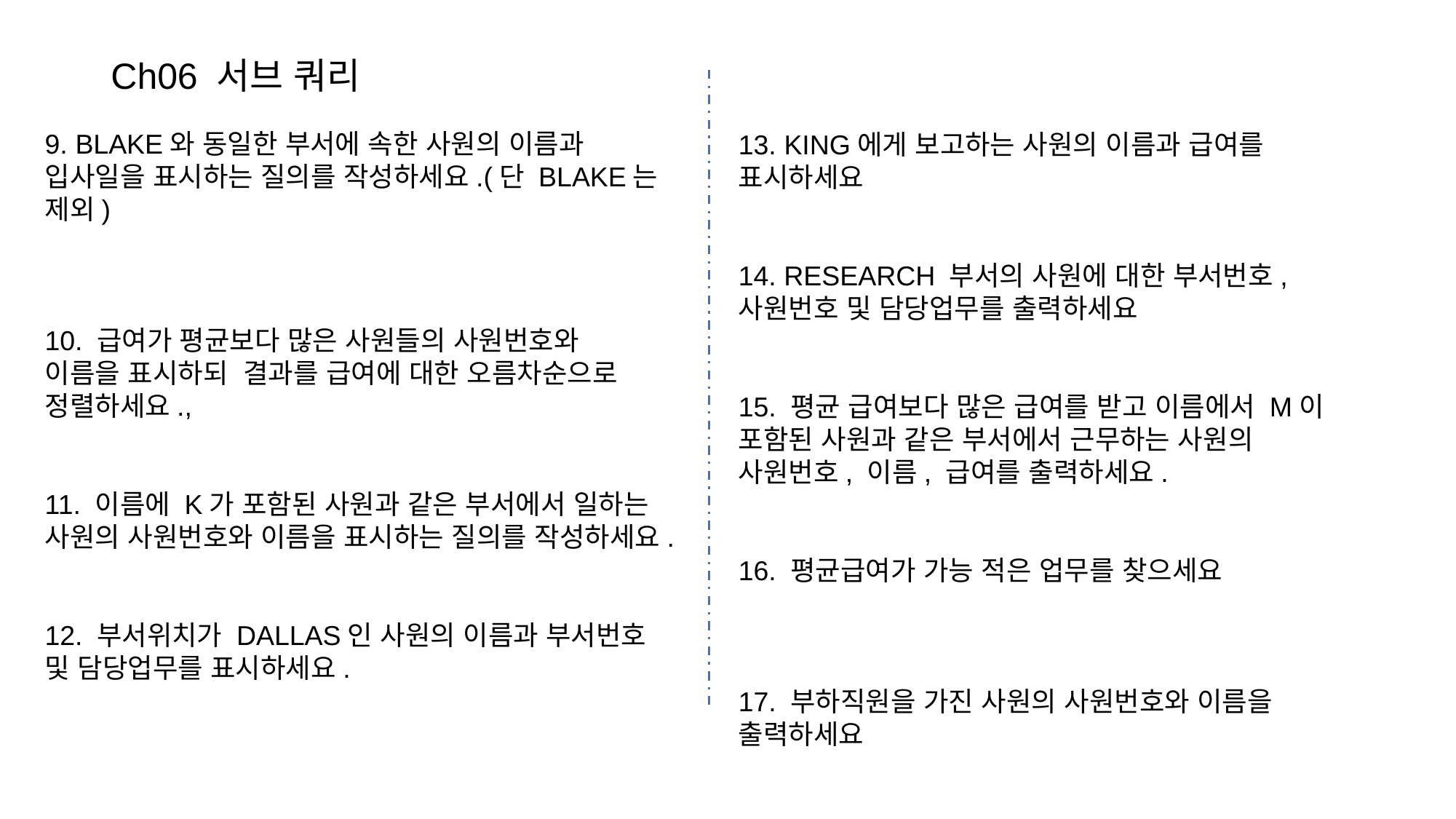

# Ch06 서브 쿼리
9. BLAKE와 동일한 부서에 속한 사원의 이름과  입사일을 표시하는 질의를 작성하세요.(단 BLAKE는 제외)

10. 급여가 평균보다 많은 사원들의 사원번호와 이름을 표시하되  결과를 급여에 대한 오름차순으로 정렬하세요.,

11. 이름에 K가 포함된 사원과 같은 부서에서 일하는 사원의 사원번호와 이름을 표시하는 질의를 작성하세요.

12. 부서위치가 DALLAS인 사원의 이름과 부서번호 및 담당업무를 표시하세요.

13. KING에게 보고하는 사원의 이름과 급여를 표시하세요

14. RESEARCH 부서의 사원에 대한 부서번호, 사원번호 및 담당업무를 출력하세요

15. 평균 급여보다 많은 급여를 받고 이름에서 M이 포함된 사원과 같은 부서에서 근무하는 사원의 사원번호, 이름, 급여를 출력하세요.

16. 평균급여가 가능 적은 업무를 찾으세요

17. 부하직원을 가진 사원의 사원번호와 이름을 출력하세요